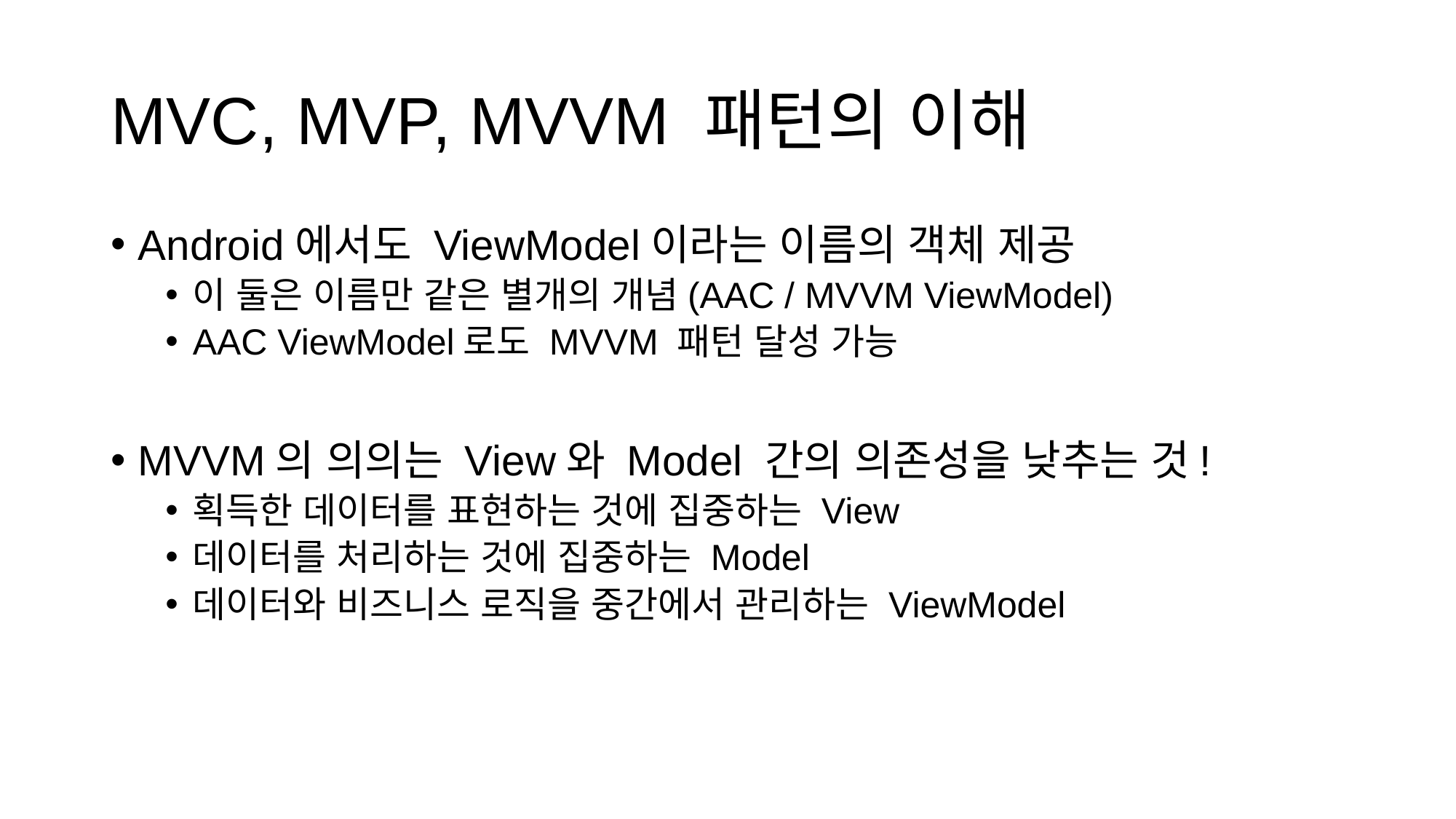

# MVC, MVP, MVVM 패턴의 이해
Android에서도 ViewModel이라는 이름의 객체 제공
이 둘은 이름만 같은 별개의 개념(AAC / MVVM ViewModel)
AAC ViewModel로도 MVVM 패턴 달성 가능

MVVM의 의의는 View와 Model 간의 의존성을 낮추는 것!
획득한 데이터를 표현하는 것에 집중하는 View
데이터를 처리하는 것에 집중하는 Model
데이터와 비즈니스 로직을 중간에서 관리하는 ViewModel